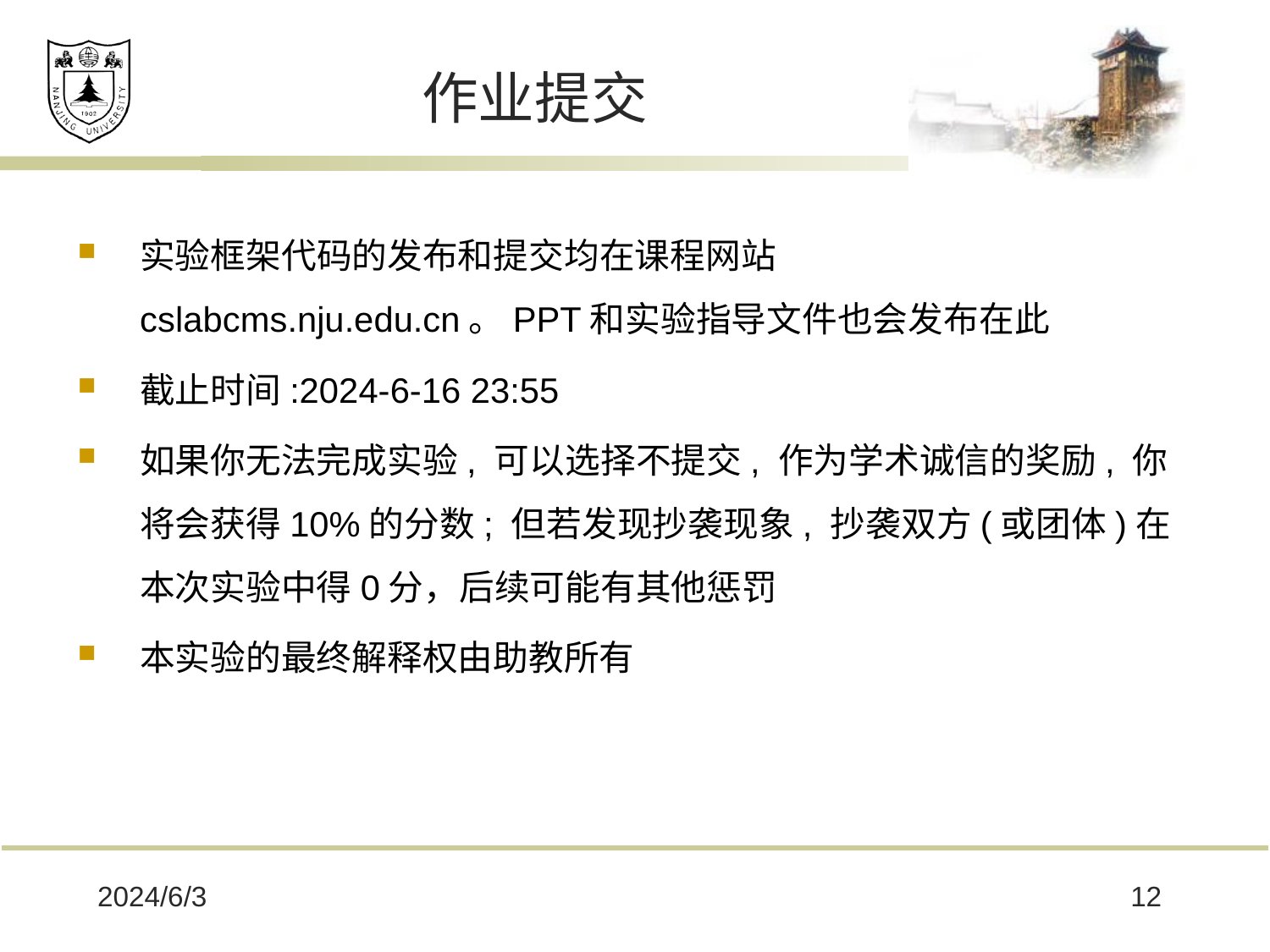

# 作业提交
实验框架代码的发布和提交均在课程网站cslabcms.nju.edu.cn。PPT和实验指导文件也会发布在此
截止时间:2024‑6‑16 23:55
如果你无法完成实验, 可以选择不提交, 作为学术诚信的奖励, 你将会获得10%的分数; 但若发现抄袭现象, 抄袭双方(或团体)在本次实验中得0分，后续可能有其他惩罚
本实验的最终解释权由助教所有
2024/6/3
12